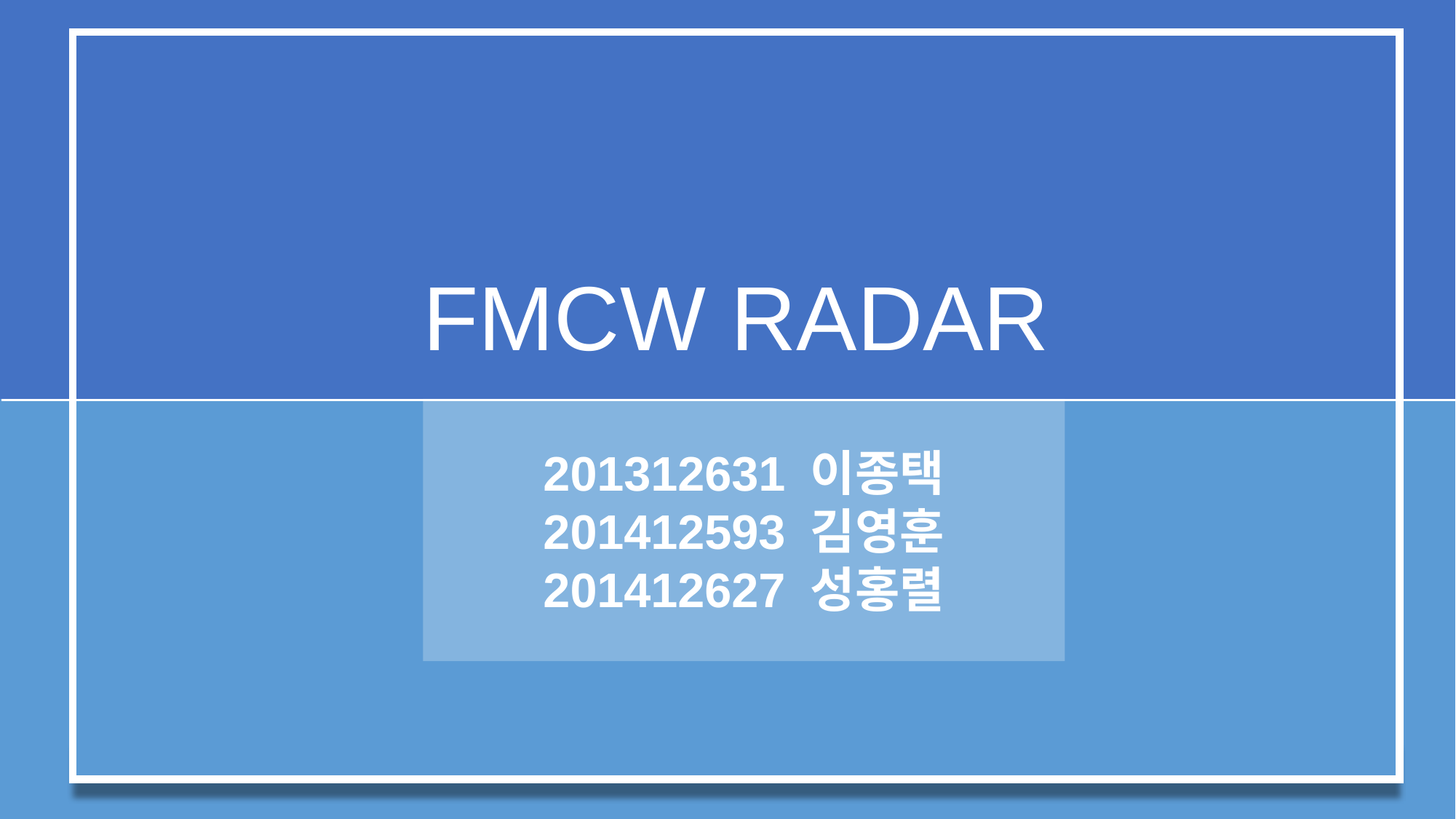

FMCW RADAR
201312631 이종택
201412593 김영훈
201412627 성홍렬